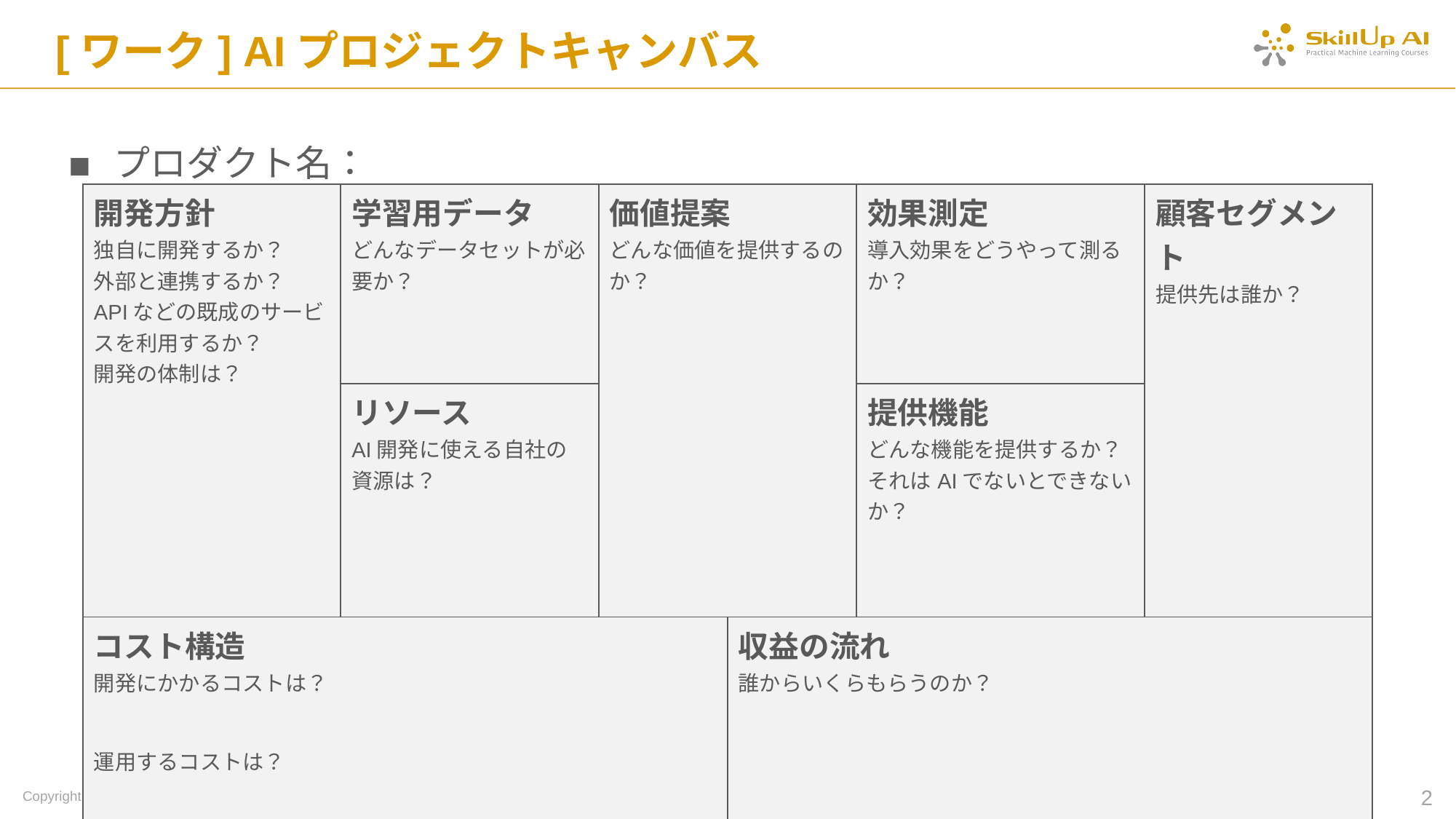

# [ワーク] AIプロジェクトキャンバス
プロダクト名：
| 開発方針 独自に開発するか？ 外部と連携するか？ APIなどの既成のサービスを利用するか？ 開発の体制は？ | 学習用データ どんなデータセットが必要か？ | 価値提案 どんな価値を提供するのか？ |  | 効果測定 導入効果をどうやって測るか？ | 顧客セグメント 提供先は誰か？ |
| --- | --- | --- | --- | --- | --- |
|  | リソース AI開発に使える自社の資源は？ |  |  | 提供機能 どんな機能を提供するか？ それはAIでないとできないか？ |  |
| コスト構造 開発にかかるコストは？ 運用するコストは？ |  |  | 収益の流れ 誰からいくらもらうのか？ |  |  |